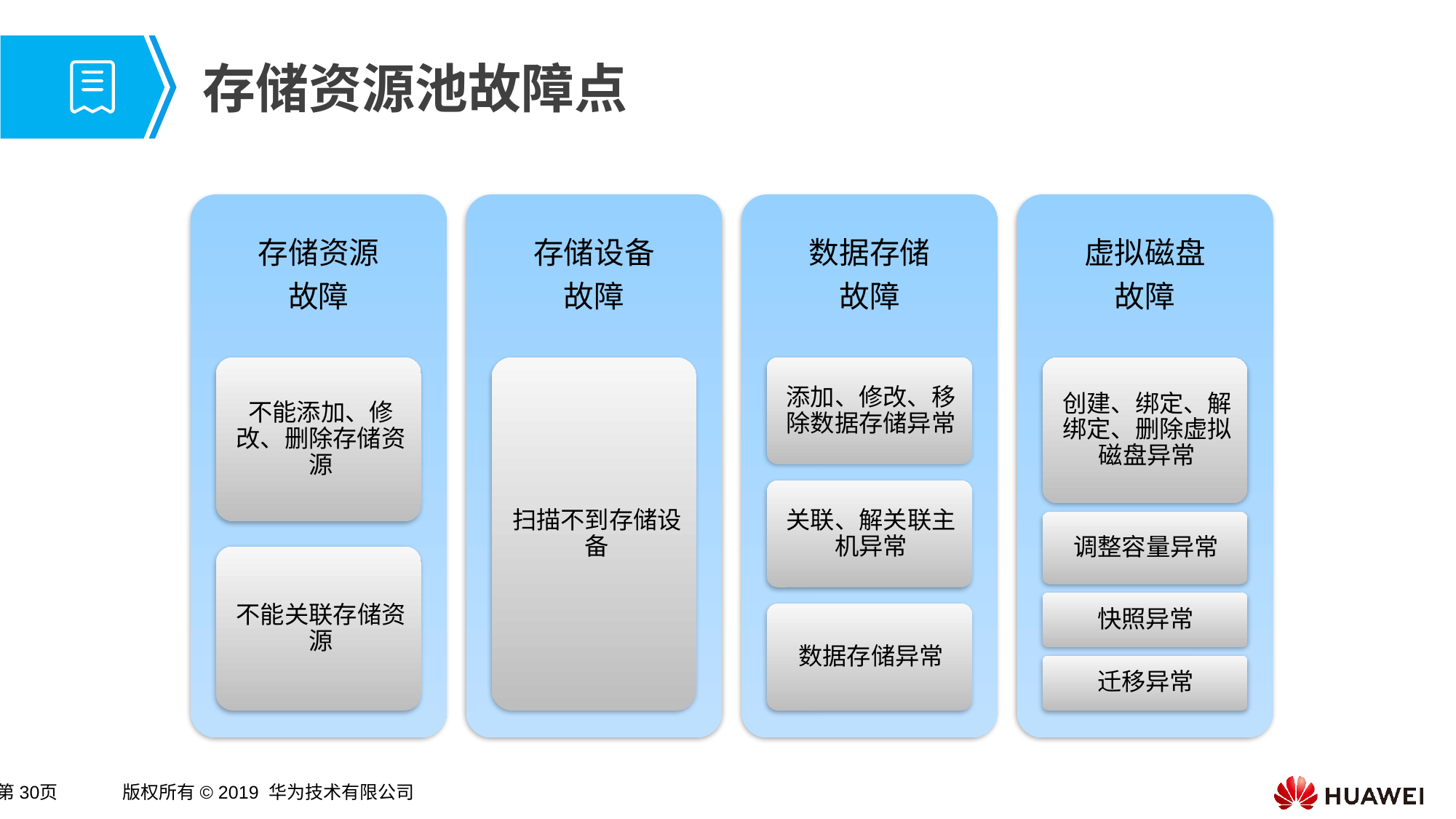

# 存储资源池故障点
存储资源
故障
不能添加、修改、删除存储资源
不能关联存储资源
存储设备
故障
扫描不到存储设备
数据存储
故障
添加、修改、移除数据存储异常
关联、解关联主机异常
数据存储异常
虚拟磁盘
故障
创建、绑定、解绑定、删除虚拟磁盘异常
调整容量异常
快照异常
迁移异常